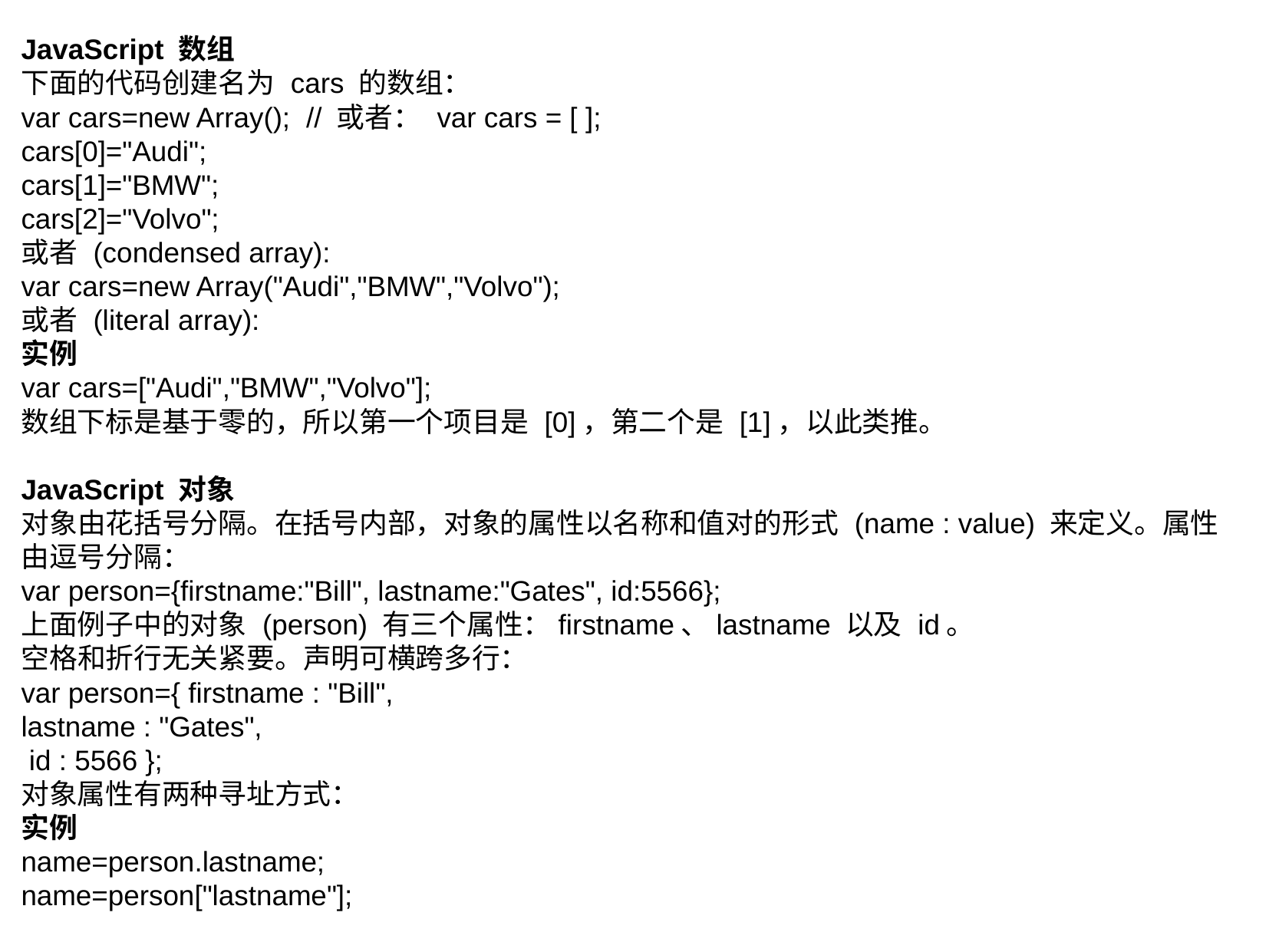

JavaScript 数组
下面的代码创建名为 cars 的数组：
var cars=new Array();  // 或者： var cars = [ ];
cars[0]="Audi";
cars[1]="BMW";
cars[2]="Volvo";
或者 (condensed array):
var cars=new Array("Audi","BMW","Volvo");
或者 (literal array):
实例
var cars=["Audi","BMW","Volvo"];
数组下标是基于零的，所以第一个项目是 [0]，第二个是 [1]，以此类推。

JavaScript 对象
对象由花括号分隔。在括号内部，对象的属性以名称和值对的形式 (name : value) 来定义。属性由逗号分隔：
var person={firstname:"Bill", lastname:"Gates", id:5566};
上面例子中的对象 (person) 有三个属性：firstname、lastname 以及 id。
空格和折行无关紧要。声明可横跨多行：
var person={ firstname : "Bill",
lastname : "Gates",
 id : 5566 };
对象属性有两种寻址方式：
实例
name=person.lastname;
name=person["lastname"];